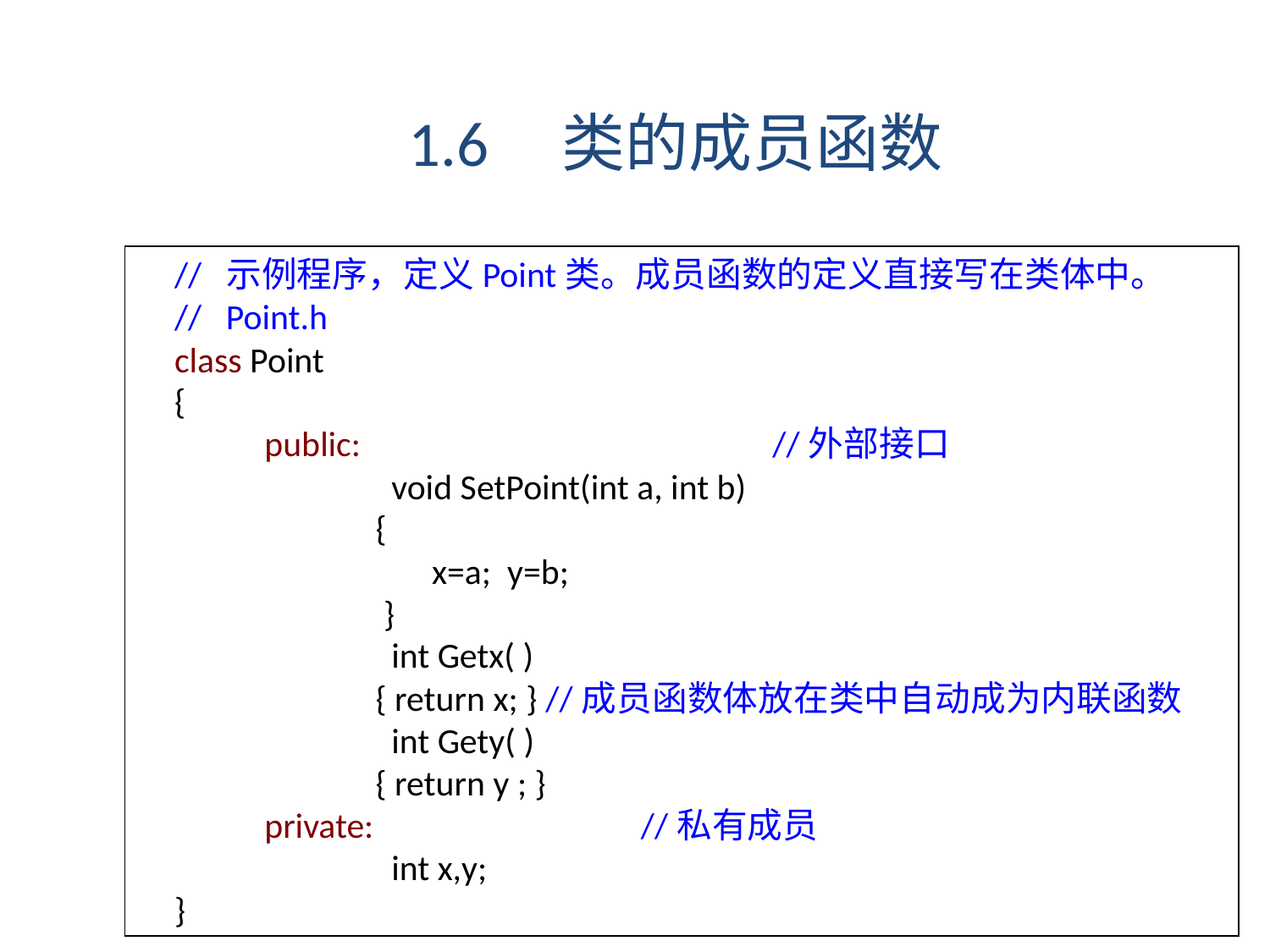

1.6    类的成员函数
//  示例程序，定义Point类。成员函数的定义直接写在类体中。
//   Point.h
class Point
{
	public: 　　　　　　　　	//外部接口
    		void SetPoint(int a, int b)
                         {
                                x=a;  y=b;
                          }
    		int Getx( )
                         { return x; } //成员函数体放在类中自动成为内联函数
   		int Gety( )
                         { return y ; }
	private: 		　　　 //私有成员
		int x,y;
}